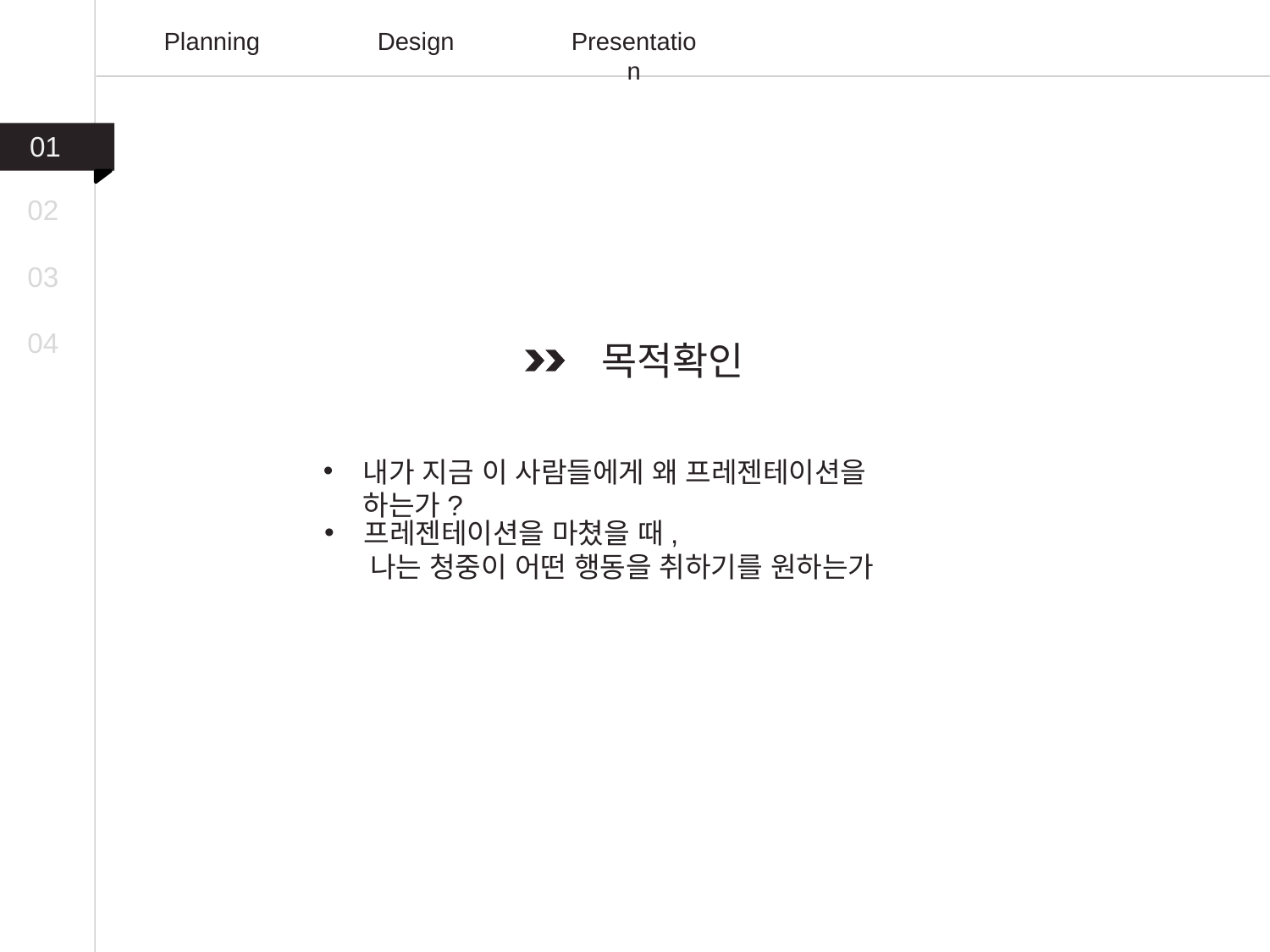

Planning
Design
Presentation
01

02
03
04
목적확인

내가 지금 이 사람들에게 왜 프레젠테이션을 하는가?
프레젠테이션을 마쳤을 때,
     나는 청중이 어떤 행동을 취하기를 원하는가